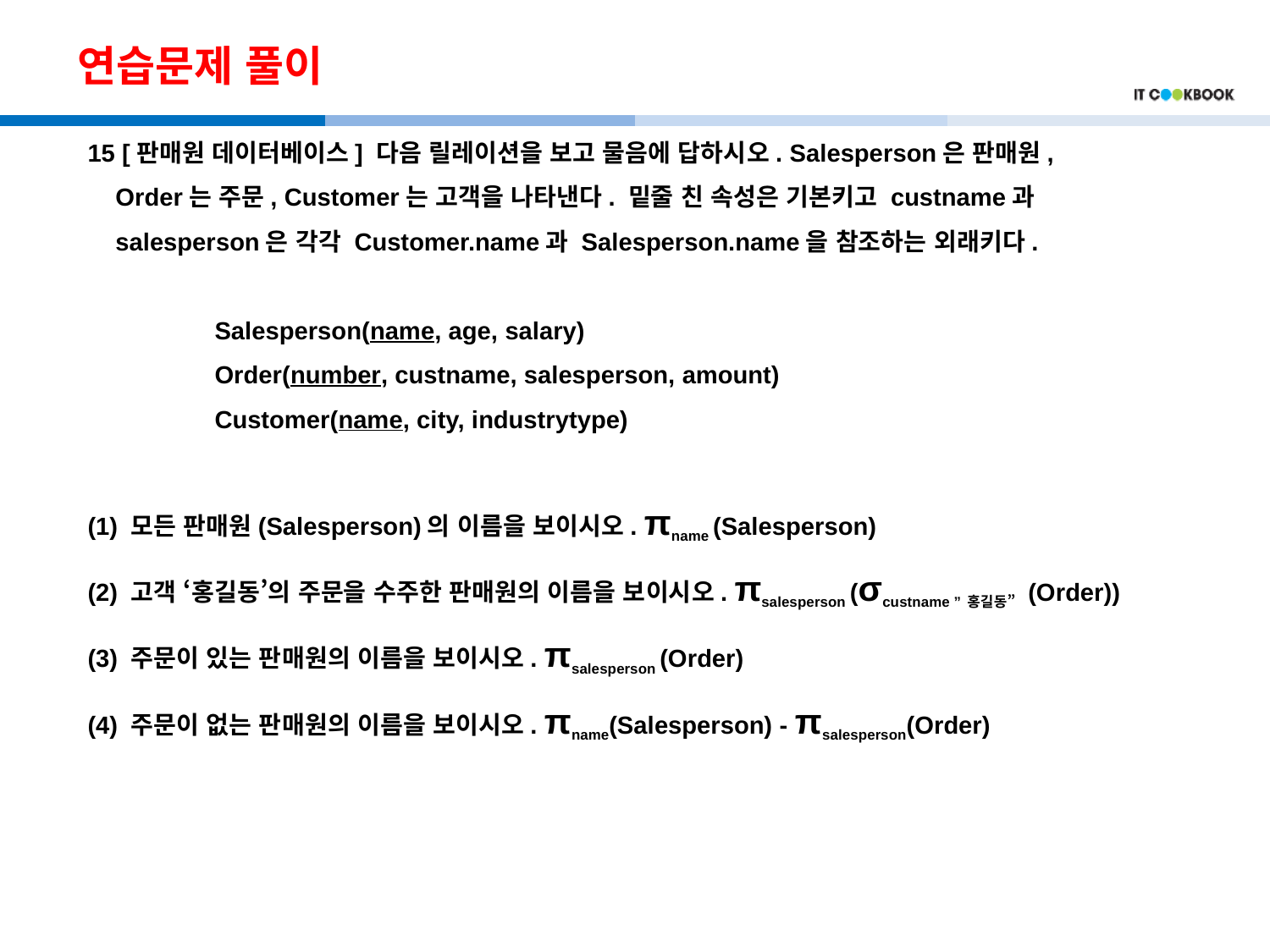

# 연습문제 풀이
15 [판매원 데이터베이스] 다음 릴레이션을 보고 물음에 답하시오. Salesperson은 판매원,
    Order는 주문, Customer는 고객을 나타낸다. 밑줄 친 속성은 기본키고 custname과
    salesperson은 각각 Customer.name과 Salesperson.name을 참조하는 외래키다.

	Salesperson(name, age, salary)
	Order(number, custname, salesperson, amount)
	Customer(name, city, industrytype)

(1) 모든 판매원(Salesperson)의 이름을 보이시오. πname (Salesperson)
(2) 고객 ‘홍길동’의 주문을 수주한 판매원의 이름을 보이시오. πsalesperson (σcustname ”홍길동” (Order))
(3) 주문이 있는 판매원의 이름을 보이시오. πsalesperson (Order)
(4) 주문이 없는 판매원의 이름을 보이시오. πname(Salesperson) - πsalesperson(Order)